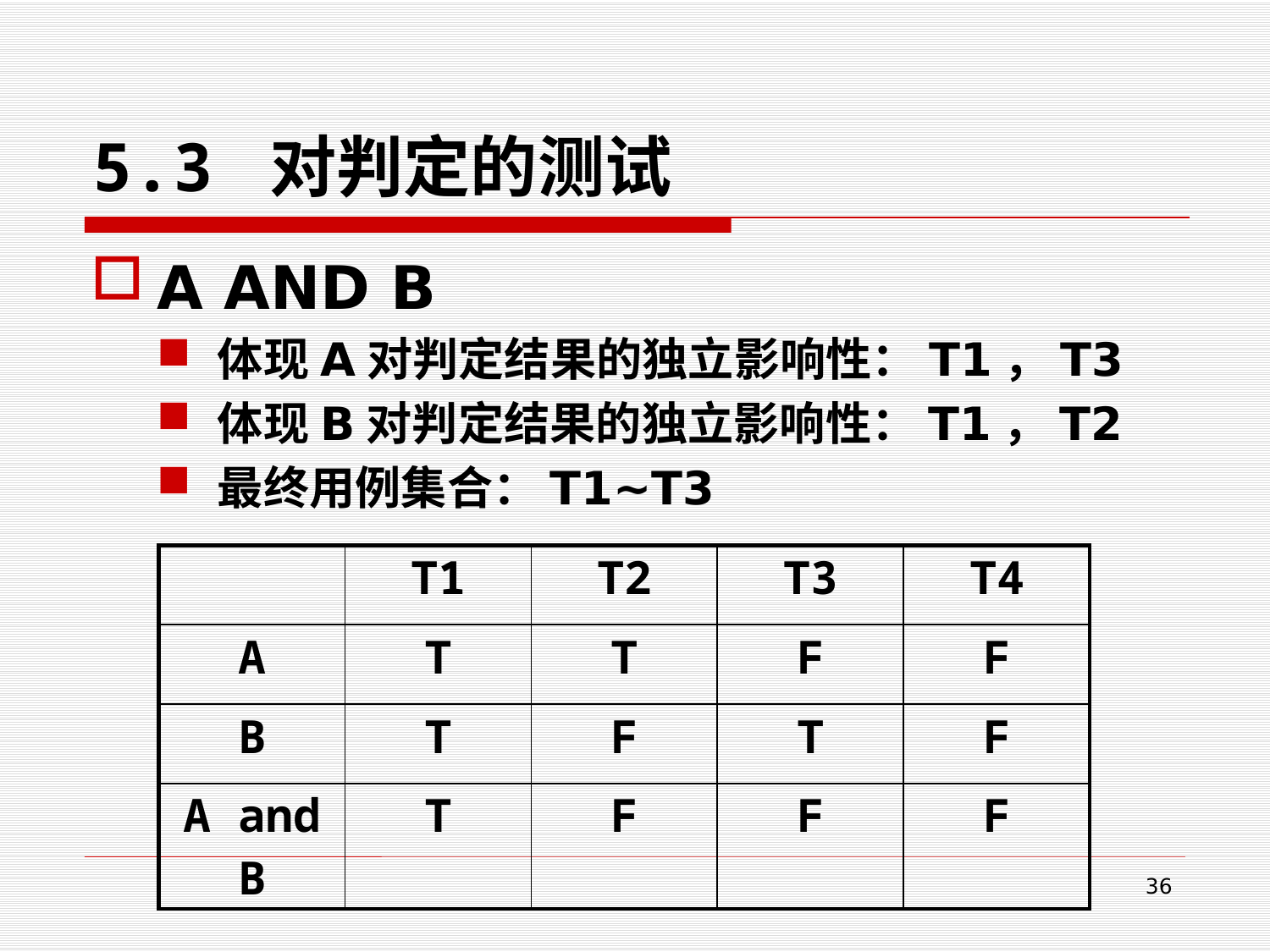

# 5.3 对判定的测试
A AND B
体现A对判定结果的独立影响性：T1，T3
体现B对判定结果的独立影响性：T1，T2
最终用例集合：T1~T3

|  | T1 | T2 | T3 | T4 |
| --- | --- | --- | --- | --- |
| A | T | T | F | F |
| B | T | F | T | F |
| A and B | T | F | F | F |
36